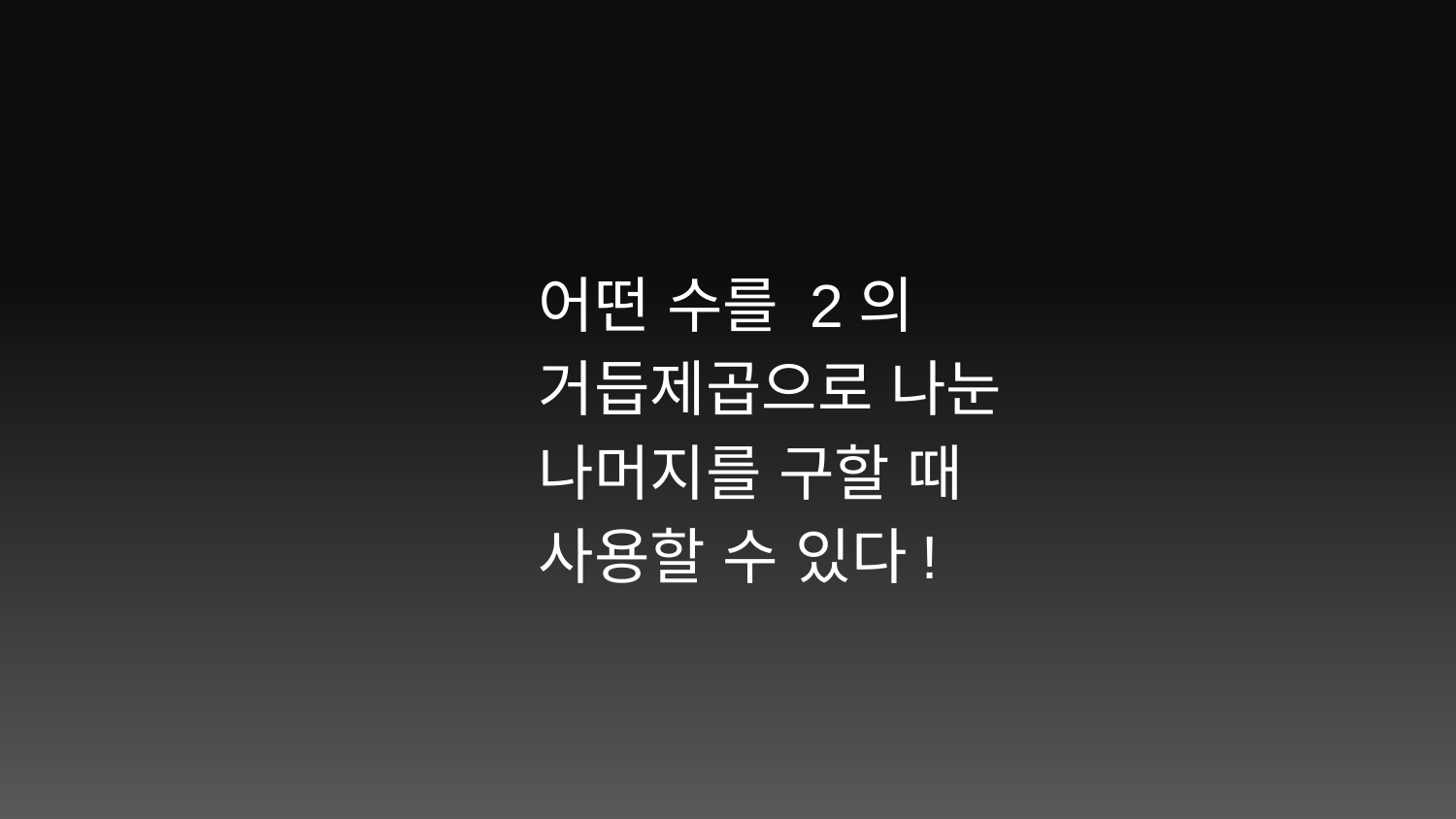

어떤 수를 2의 거듭제곱으로 나눈 나머지를 구할 때 사용할 수 있다!